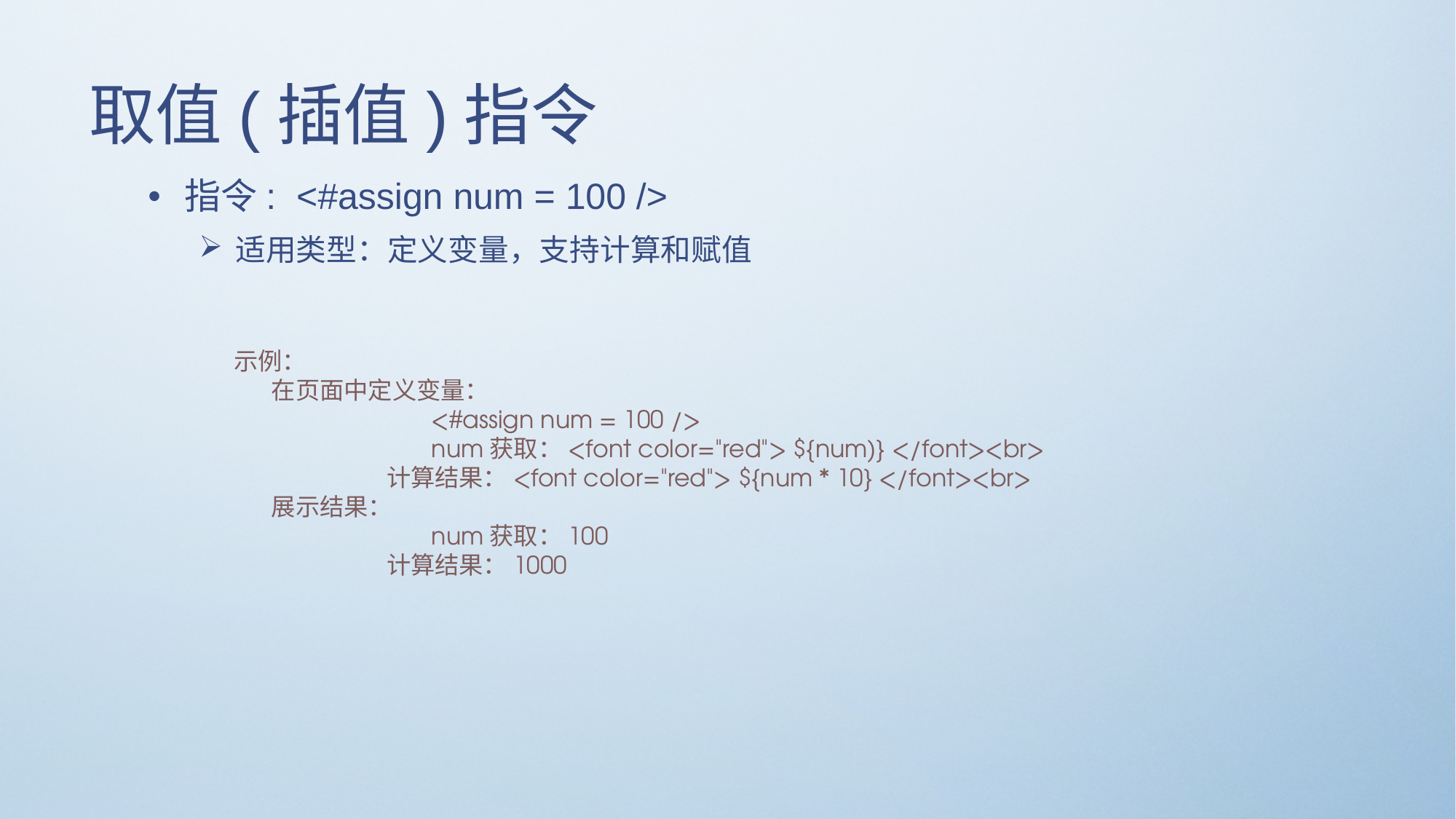

# 取值(插值)指令
指令:  <#assign num = 100 />
适用类型：定义变量，支持计算和赋值
            示例：
	在页面中定义变量：
                                        <#assign num = 100 />
                                        num获取：<font color="red"> ${num)} </font><br>
                                        计算结果：<font color="red"> ${num * 10} </font><br>
	展示结果：
                                        num获取：100
                                        计算结果：1000